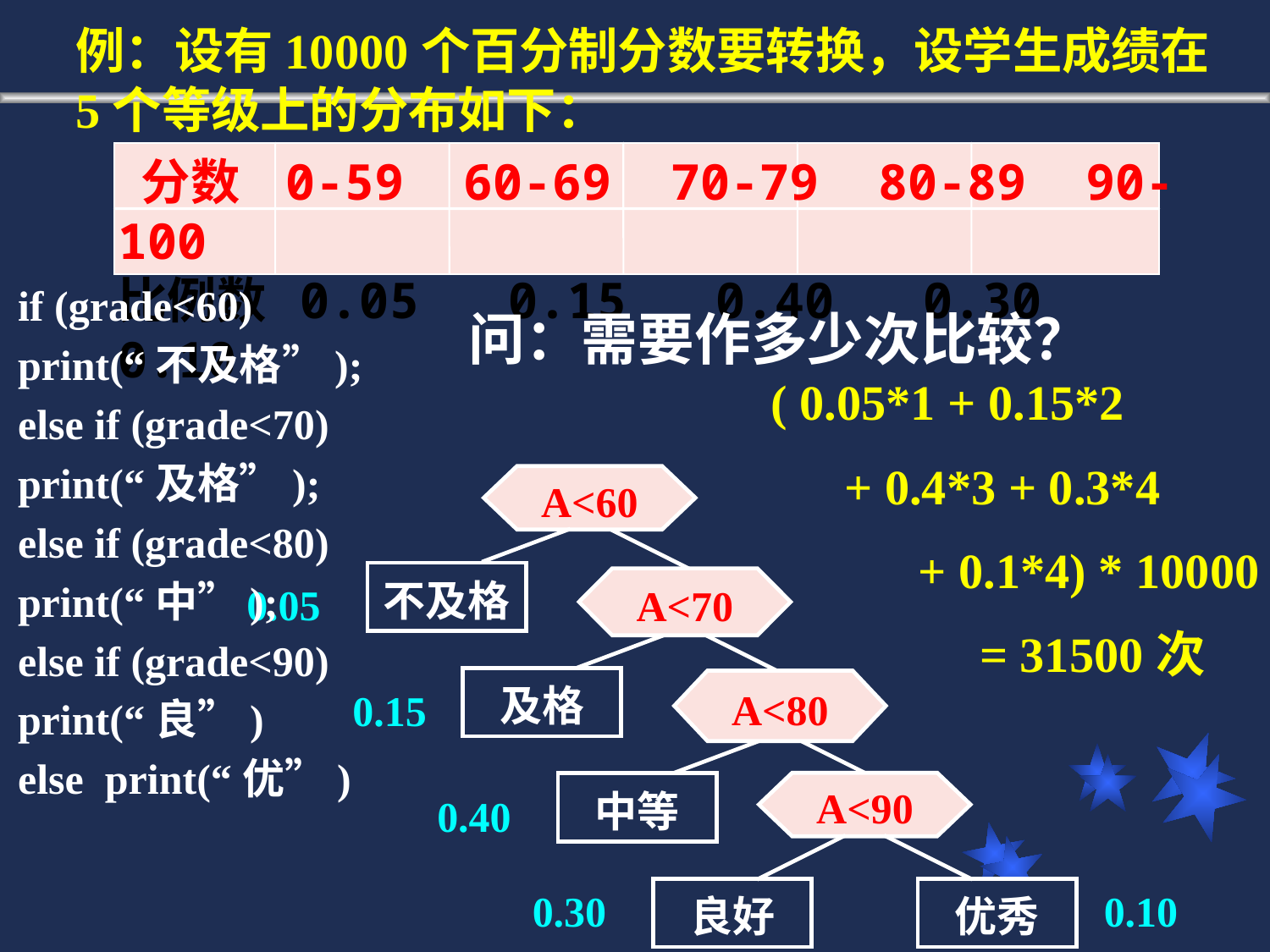

例：设有10000个百分制分数要转换，设学生成绩在5个等级上的分布如下：

 分数   0-59  60-69  70-79  80-89  90-100
比例数  0.05   0.15   0.40   0.30   0.10
if (grade<60)
print(“不及格”);
else if (grade<70)
print(“及格”);
else if (grade<80)
print(“中”);
else if (grade<90)
print(“良”)
else  print(“优”)

问：需要作多少次比较？
( 0.05*1 + 0.15*2
      + 0.4*3 + 0.3*4
            + 0.1*4) * 10000
                 = 31500次
A<60

不及格
A<70

及格
A<80

A<90
中等

良好
优秀
 0.05
 0.15
 0.40
 0.30
 0.10